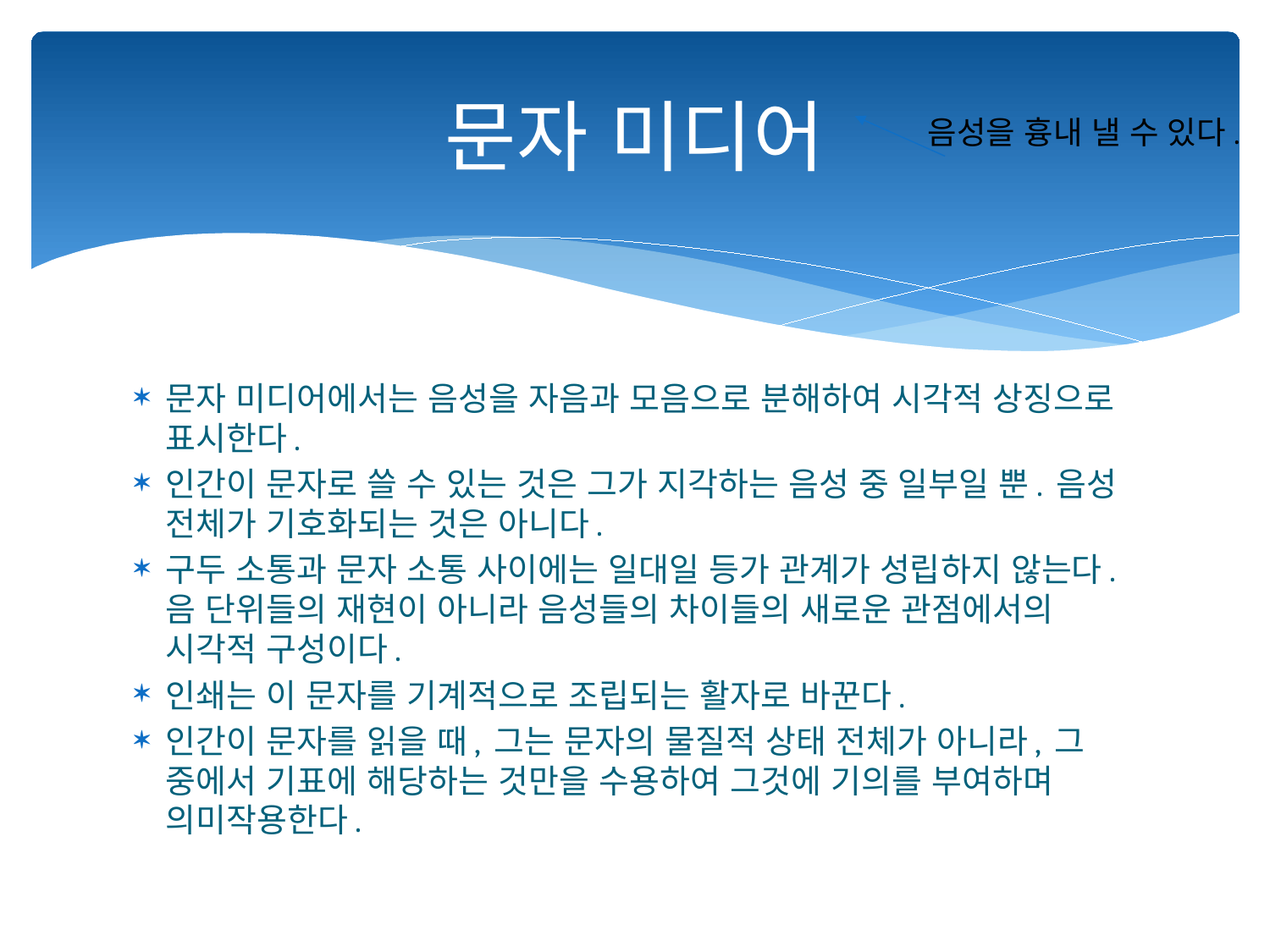

# 문자 미디어
음성을 흉내 낼 수 있다.
문자 미디어에서는 음성을 자음과 모음으로 분해하여 시각적 상징으로 표시한다.
인간이 문자로 쓸 수 있는 것은 그가 지각하는 음성 중 일부일 뿐. 음성 전체가 기호화되는 것은 아니다.
구두 소통과 문자 소통 사이에는 일대일 등가 관계가 성립하지 않는다. 음 단위들의 재현이 아니라 음성들의 차이들의 새로운 관점에서의 시각적 구성이다.
인쇄는 이 문자를 기계적으로 조립되는 활자로 바꾼다.
인간이 문자를 읽을 때, 그는 문자의 물질적 상태 전체가 아니라, 그 중에서 기표에 해당하는 것만을 수용하여 그것에 기의를 부여하며 의미작용한다.